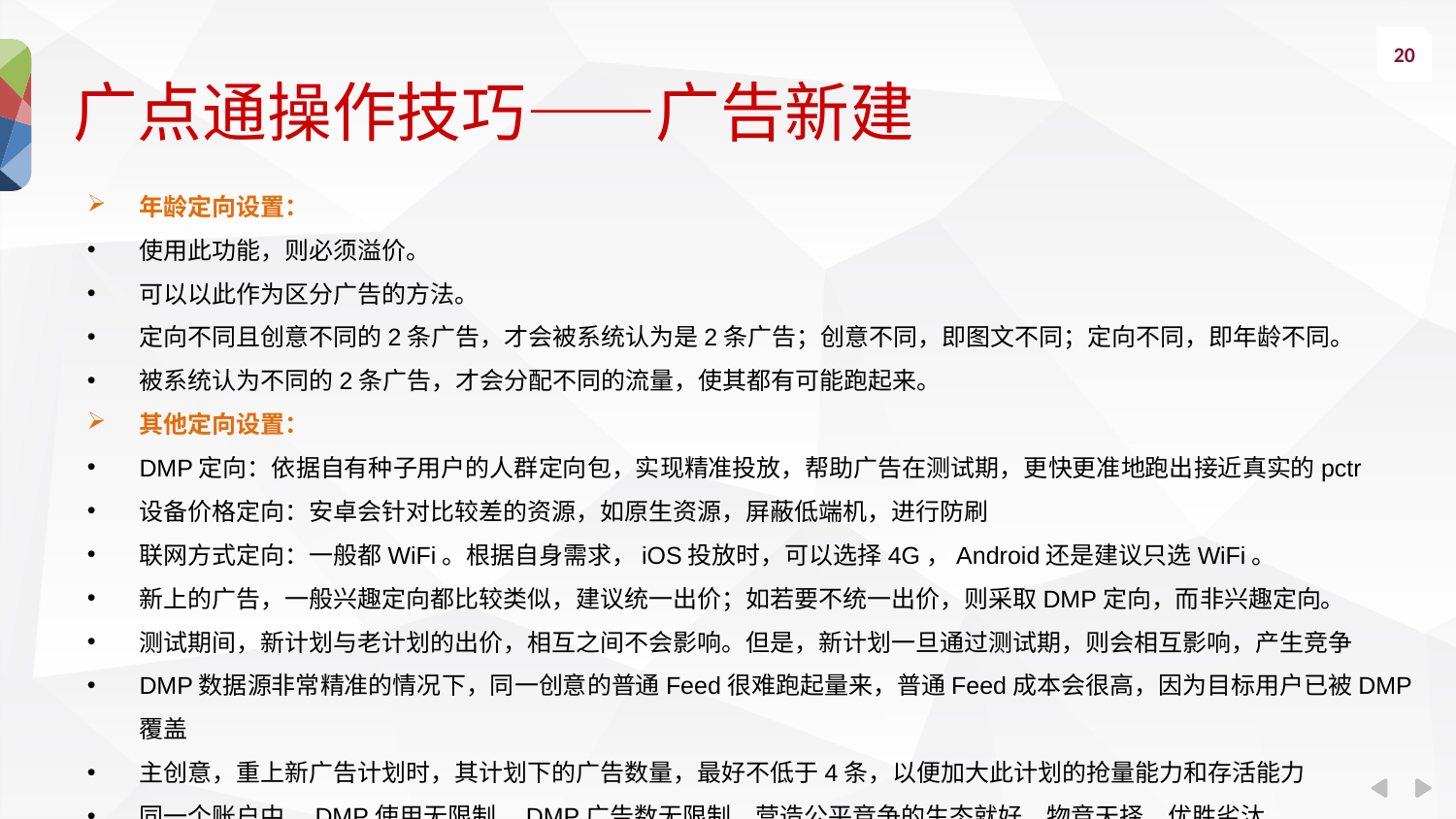

广点通操作技巧——广告新建
年龄定向设置：
使用此功能，则必须溢价。
可以以此作为区分广告的方法。
定向不同且创意不同的2条广告，才会被系统认为是2条广告；创意不同，即图文不同；定向不同，即年龄不同。
被系统认为不同的2条广告，才会分配不同的流量，使其都有可能跑起来。
其他定向设置：
DMP定向：依据自有种子用户的人群定向包，实现精准投放，帮助广告在测试期，更快更准地跑出接近真实的pctr
设备价格定向：安卓会针对比较差的资源，如原生资源，屏蔽低端机，进行防刷
联网方式定向：一般都WiFi。根据自身需求，iOS投放时，可以选择4G，Android还是建议只选WiFi。
新上的广告，一般兴趣定向都比较类似，建议统一出价；如若要不统一出价，则采取DMP定向，而非兴趣定向。
测试期间，新计划与老计划的出价，相互之间不会影响。但是，新计划一旦通过测试期，则会相互影响，产生竞争
DMP数据源非常精准的情况下，同一创意的普通Feed很难跑起量来，普通Feed成本会很高，因为目标用户已被DMP覆盖
主创意，重上新广告计划时，其计划下的广告数量，最好不低于4条，以便加大此计划的抢量能力和存活能力
同一个账户中，DMP使用无限制，DMP广告数无限制，营造公平竞争的生态就好，物竞天择，优胜劣汰